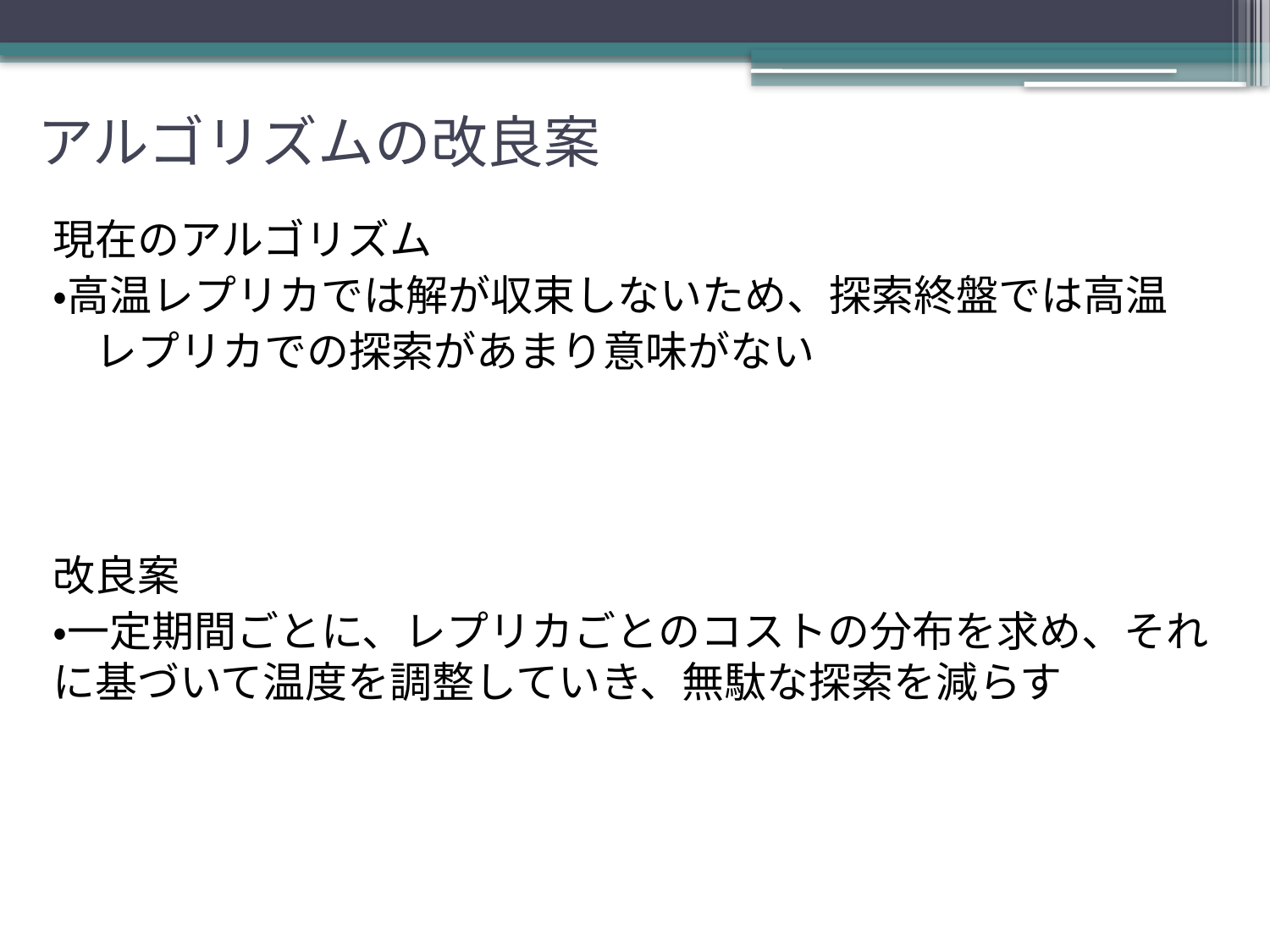

# アルゴリズムの改良案
現在のアルゴリズム
・高温レプリカでは解が収束しないため、探索終盤では高温
　レプリカでの探索があまり意味がない

改良案
・一定期間ごとに、レプリカごとのコストの分布を求め、それに基づいて温度を調整していき、無駄な探索を減らす